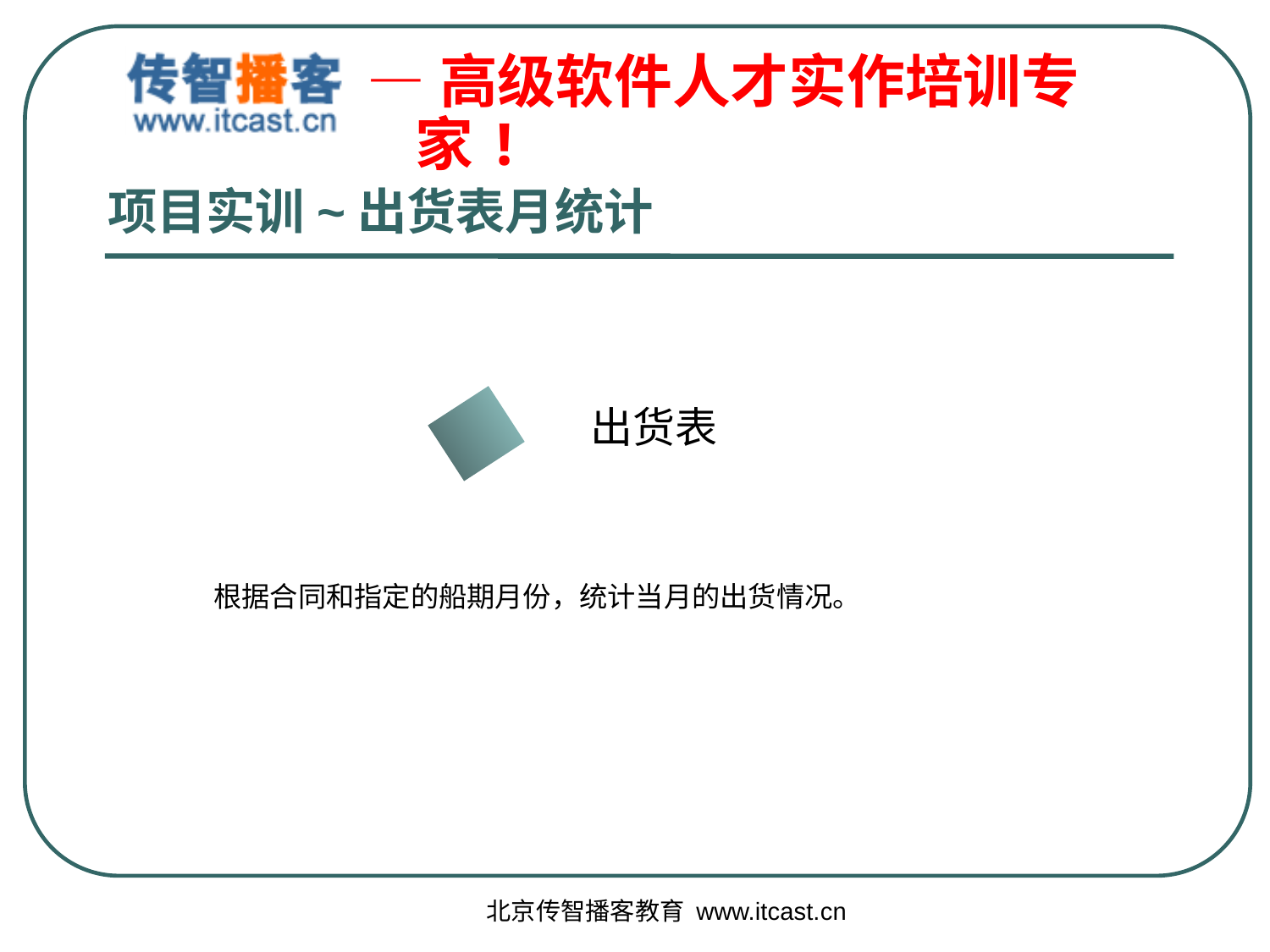

# 项目实训~出货表月统计

出货表
　　根据合同和指定的船期月份，统计当月的出货情况。
北京传智播客教育 www.itcast.cn